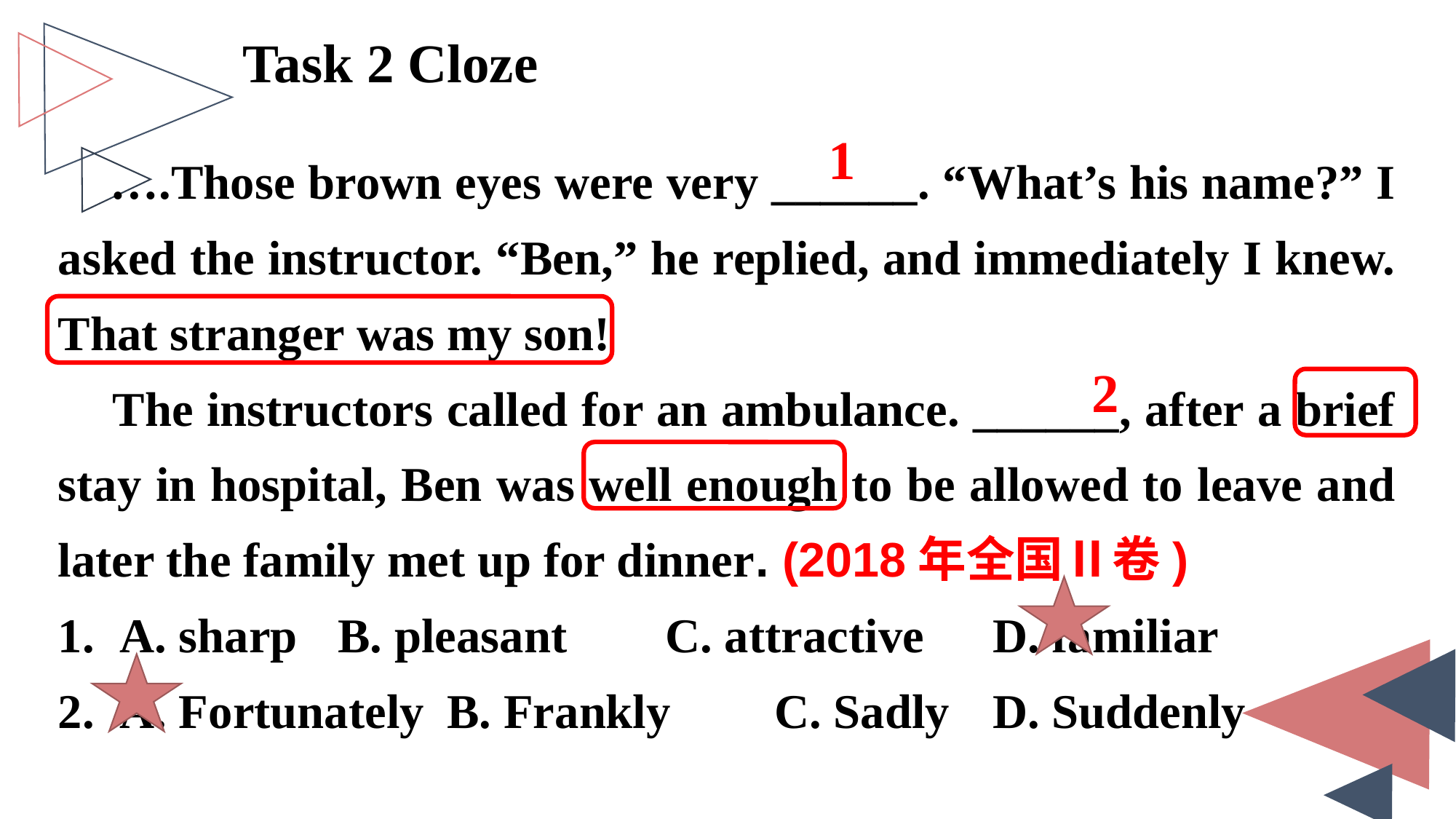

Task 2 Cloze
1
    ….Those brown eyes were very ______. “What’s his name?” I asked the instructor. “Ben,” he replied, and immediately I knew. That stranger was my son!
    The instructors called for an ambulance. ______, after a brief stay in hospital, Ben was well enough to be allowed to leave and later the family met up for dinner. (2018年全国Ⅱ卷)
A. sharp	B. pleasant	C. attractive	D. familiar
A. Fortunately	B. Frankly	C. Sadly	D. Suddenly

2